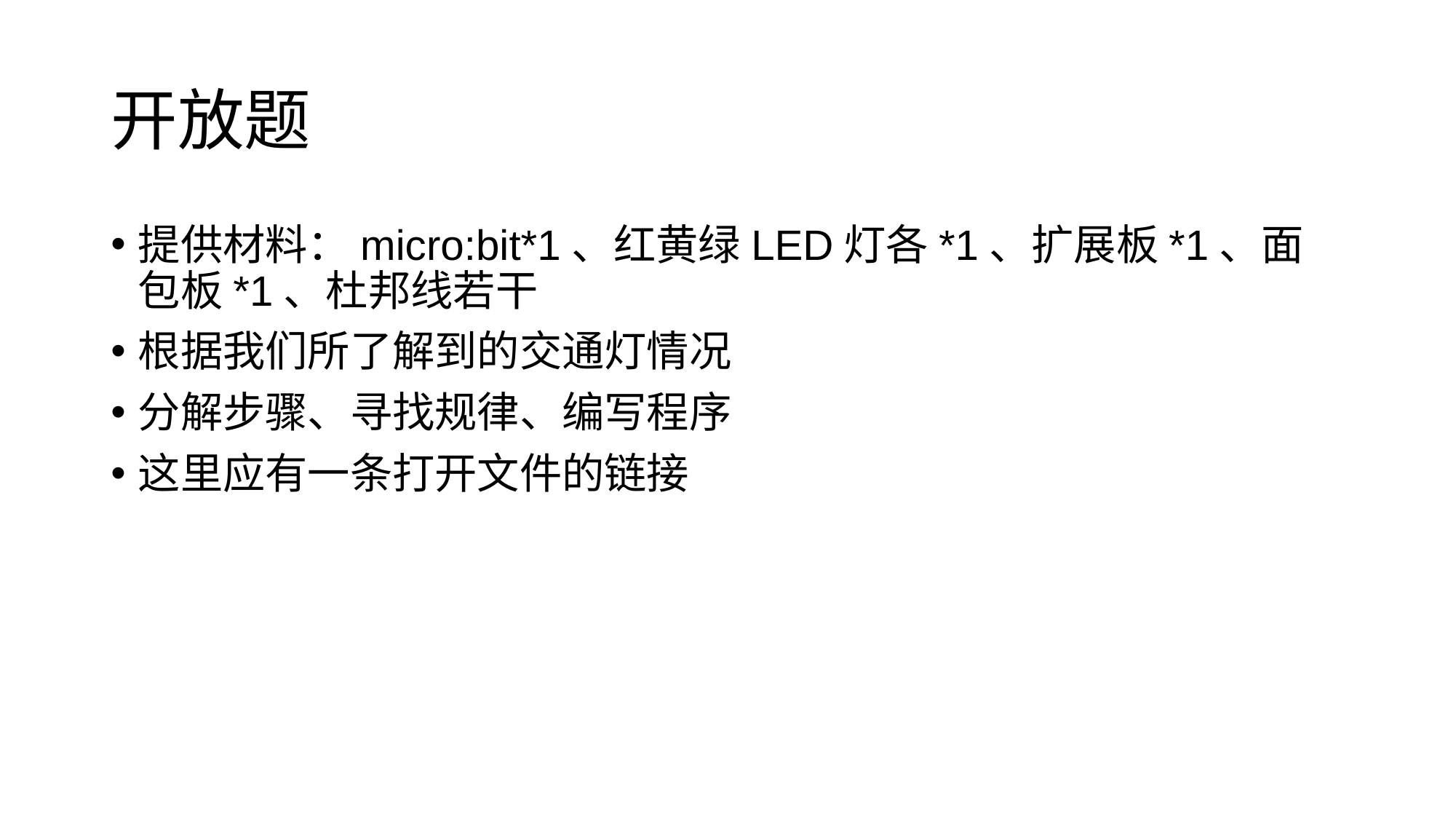

# 开放题
提供材料：micro:bit*1、红黄绿LED灯各*1、扩展板*1、面包板*1、杜邦线若干
根据我们所了解到的交通灯情况
分解步骤、寻找规律、编写程序
这里应有一条打开文件的链接